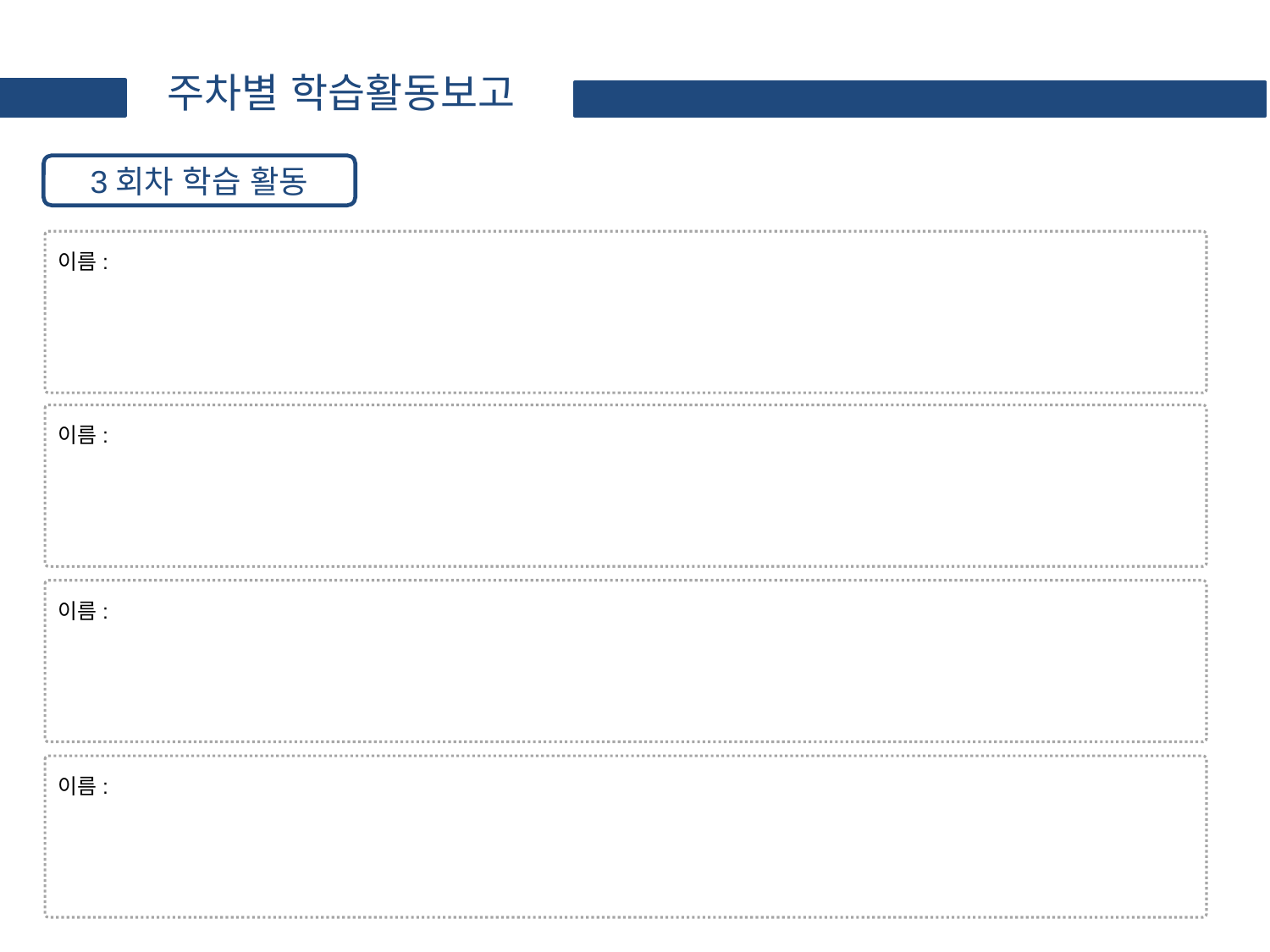

주차별 학습활동보고

3회차 학습 활동
이름:

이름:

이름:

이름: